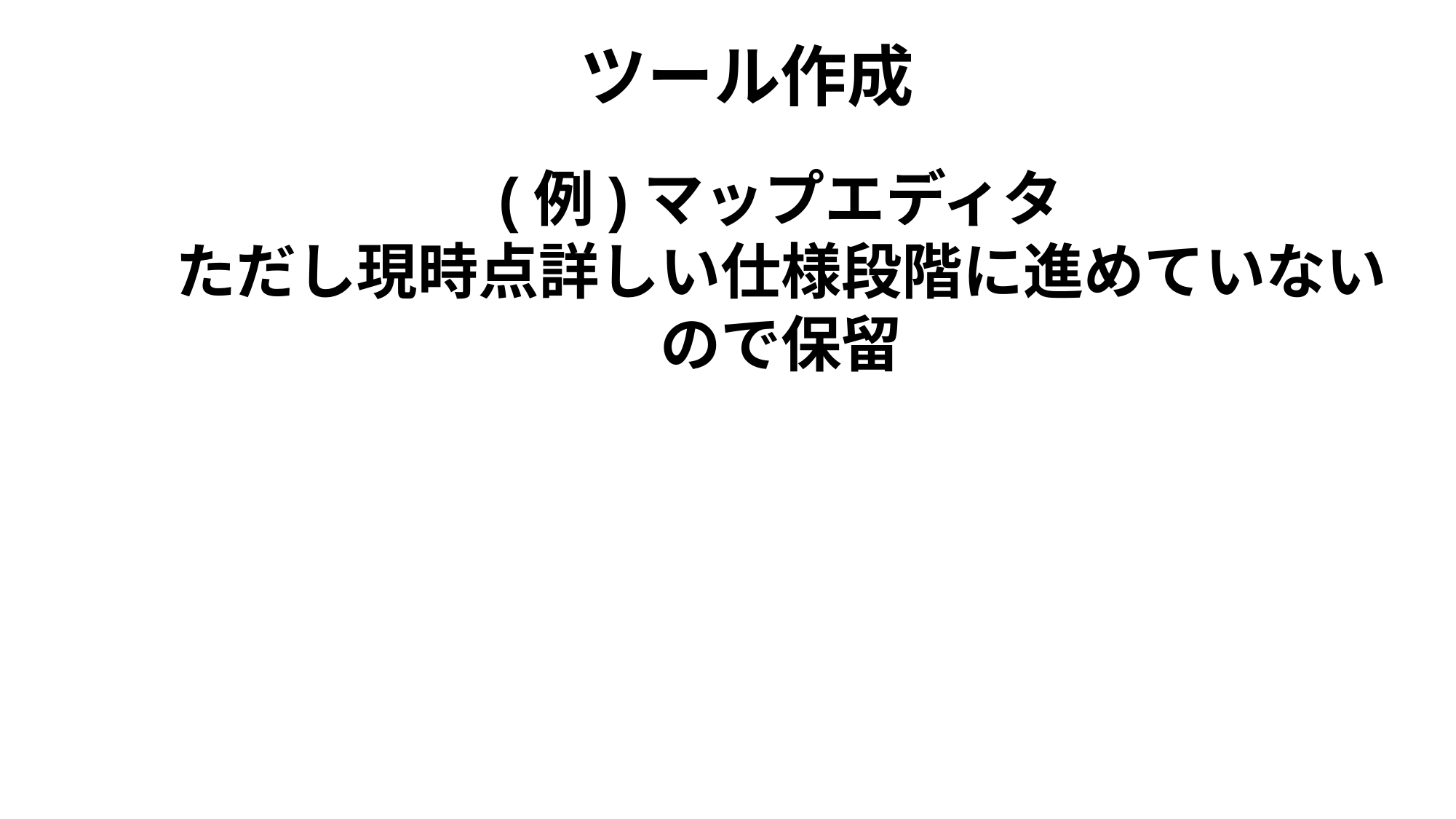

ツール作成
(例)マップエディタ
ただし現時点詳しい仕様段階に進めていないので保留